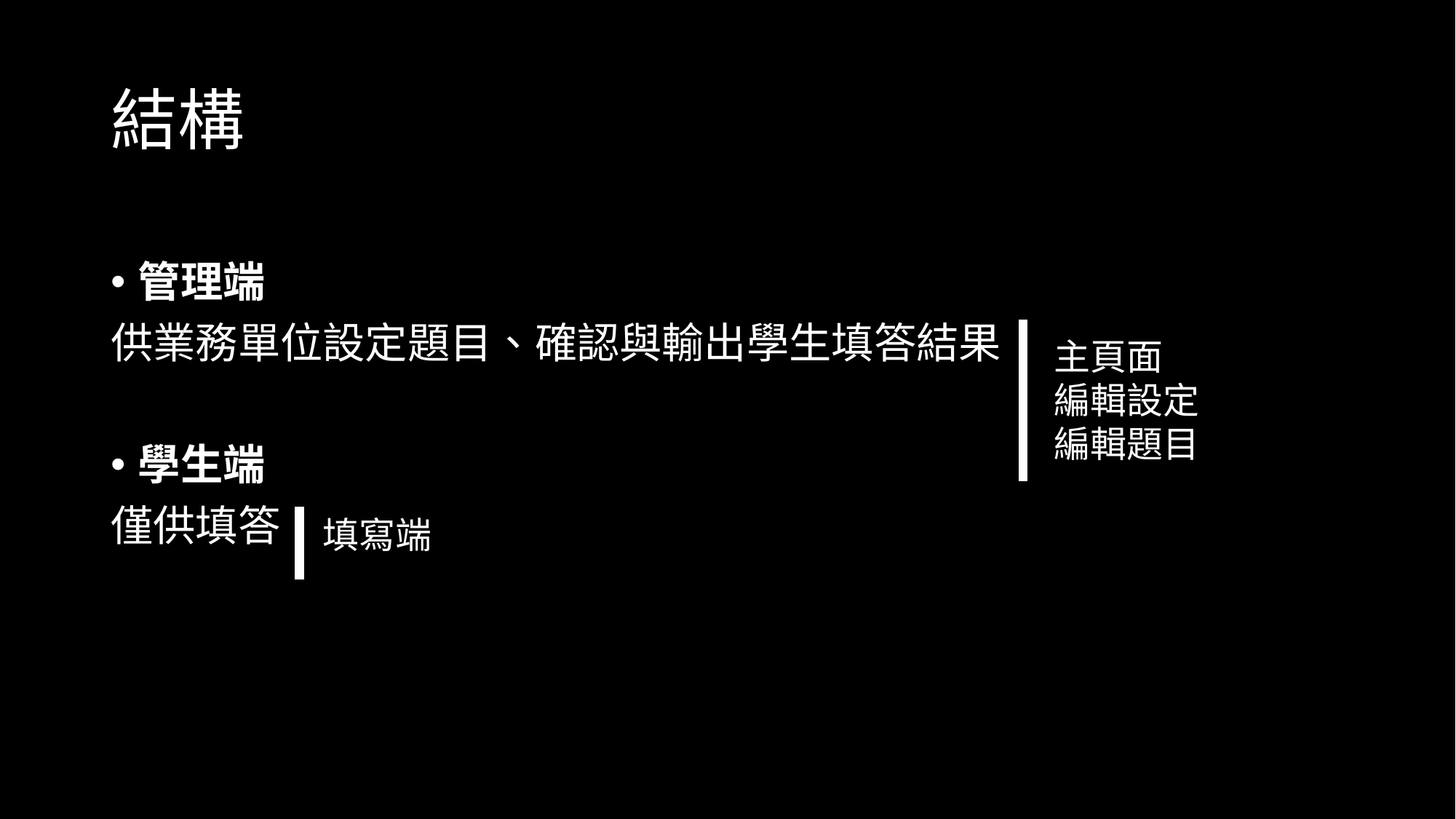

# 結構
管理端
供業務單位設定題目、確認與輸出學生填答結果

學生端
僅供填答
主頁面
編輯設定
編輯題目
填寫端